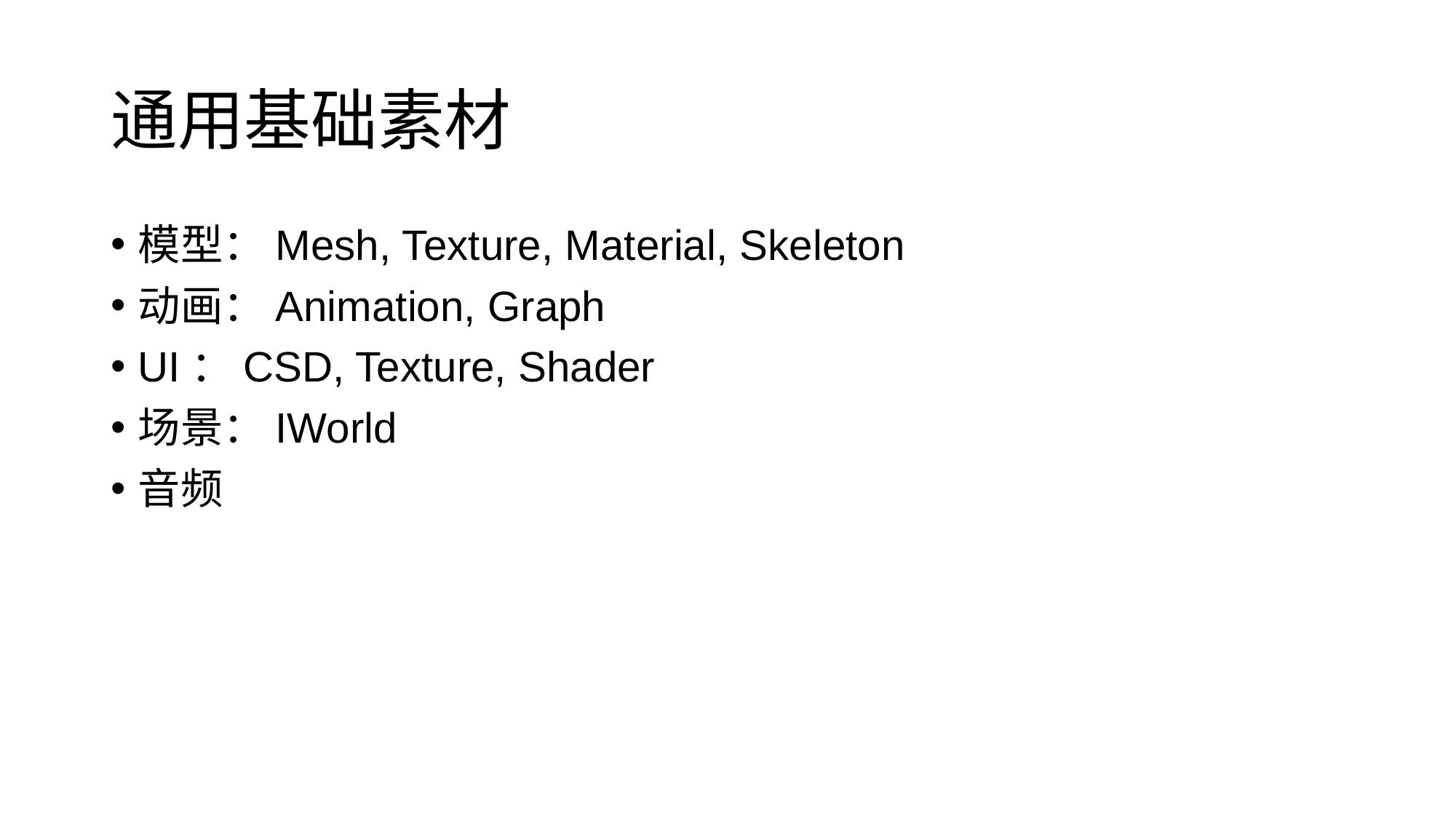

# 通用基础素材
模型：Mesh, Texture, Material, Skeleton
动画：Animation, Graph
UI：CSD, Texture, Shader
场景：IWorld
音频